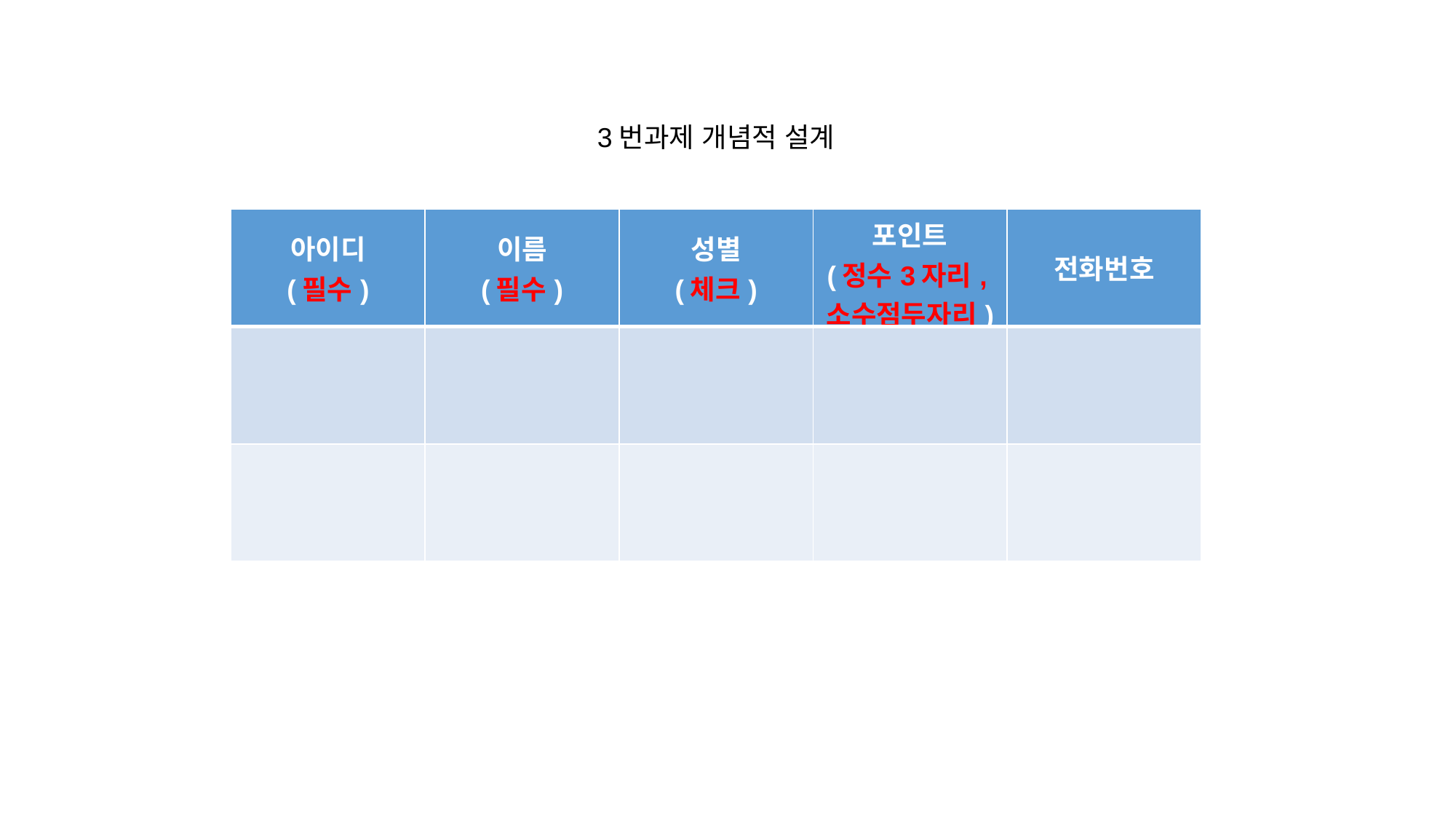

3번과제 개념적 설계
| 아이디 (필수) | 이름 (필수) | 성별 (체크) | 포인트 (정수3자리,소수점두자리) | 전화번호 |
| --- | --- | --- | --- | --- |
|  |  |  |  |  |
|  |  |  |  |  |